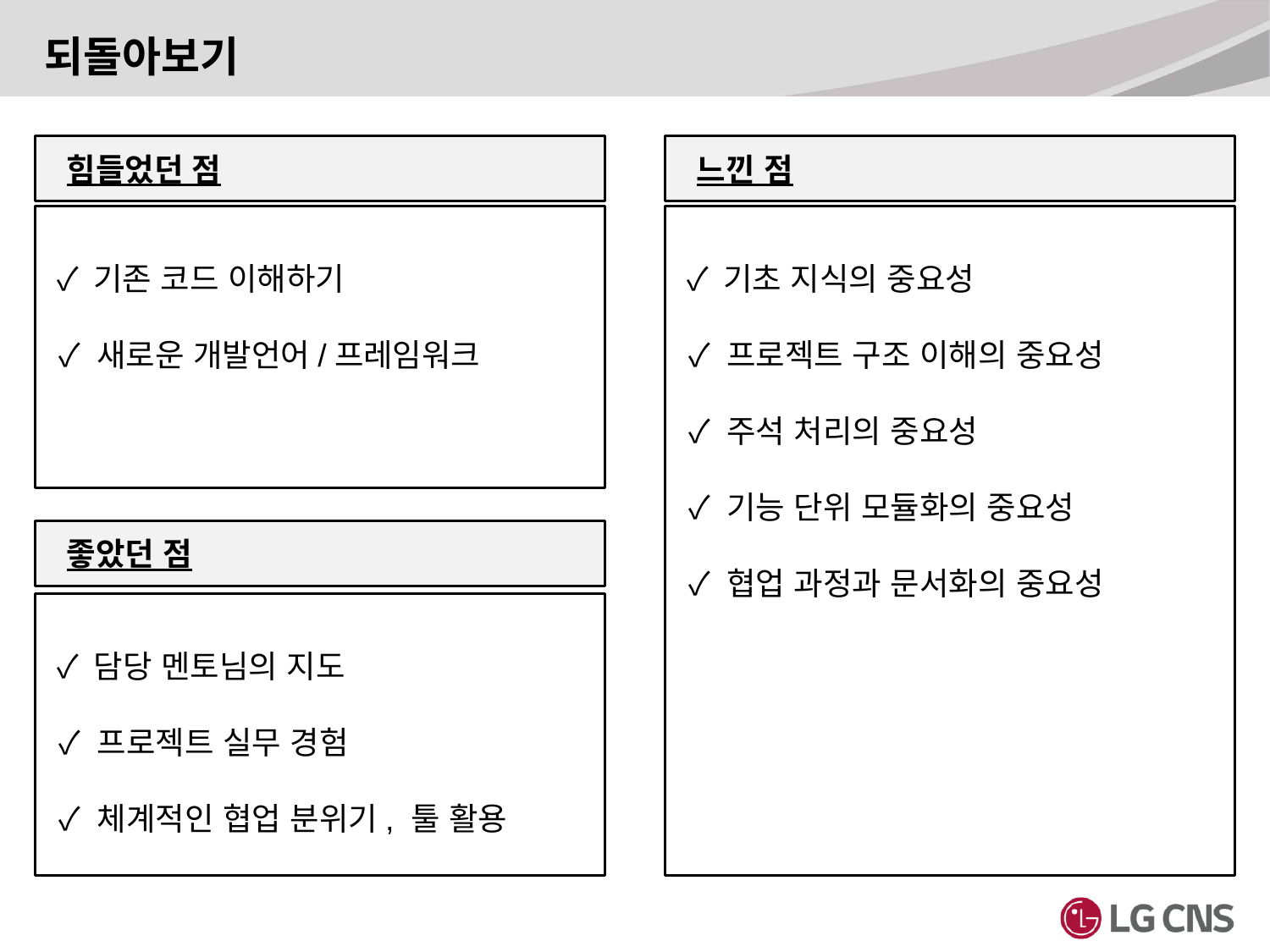

되돌아보기
 힘들었던 점
 느낀 점

 ✓ 기존 코드 이해하기

 ✓ 새로운 개발언어/프레임워크

 ✓ 기초 지식의 중요성

 ✓ 프로젝트 구조 이해의 중요성

 ✓ 주석 처리의 중요성

 ✓ 기능 단위 모듈화의 중요성

 ✓ 협업 과정과 문서화의 중요성

 좋았던 점

 ✓ 담당 멘토님의 지도

 ✓ 프로젝트 실무 경험

 ✓ 체계적인 협업 분위기, 툴 활용